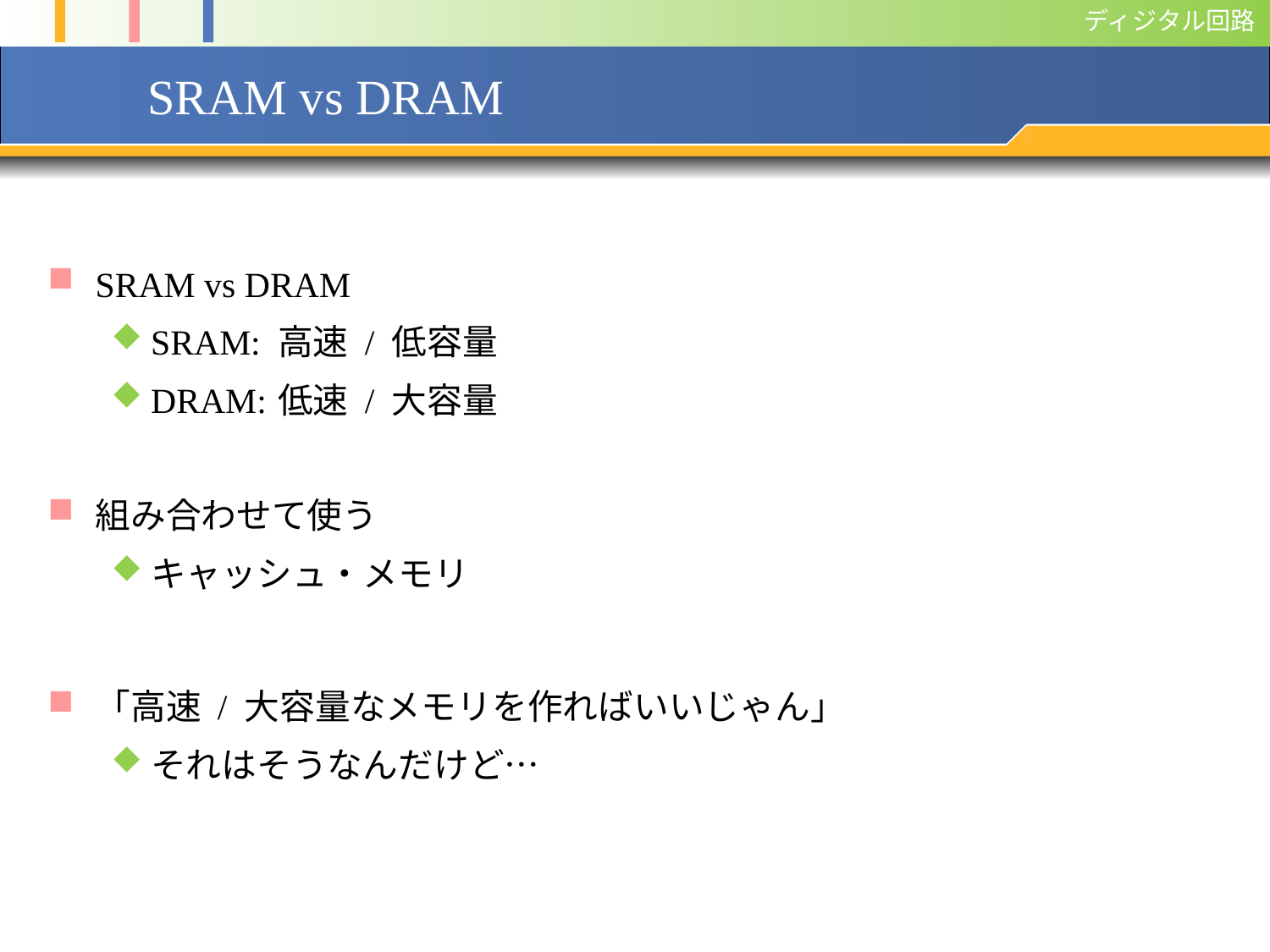

# SRAM vs DRAM
SRAM vs DRAM
SRAM:	高速 / 低容量
DRAM: 	低速 / 大容量

組み合わせて使う
キャッシュ・メモリ

「高速 / 大容量なメモリを作ればいいじゃん」
それはそうなんだけど…